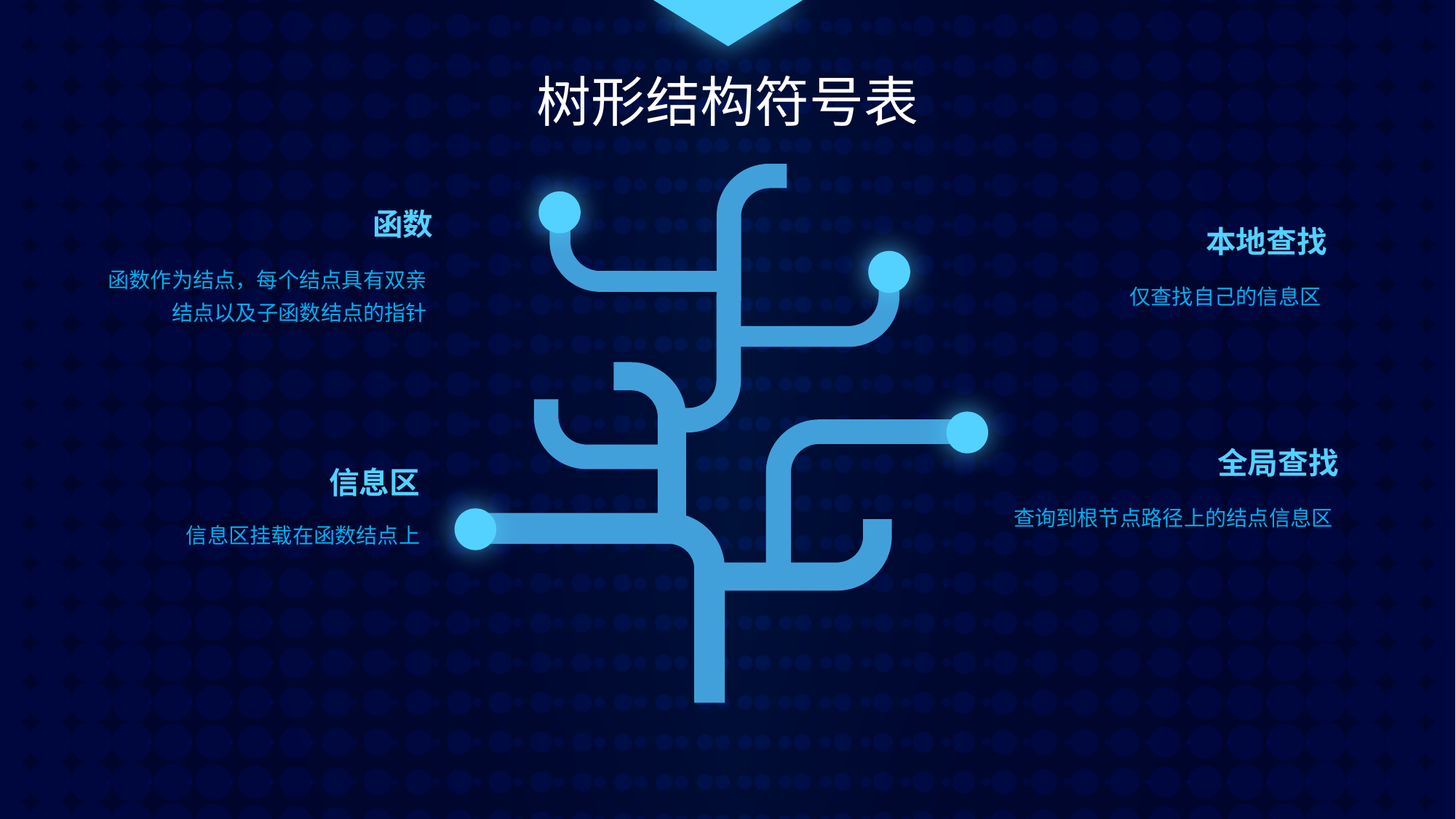

树形结构符号表

函数
函数作为结点，每个结点具有双亲结点以及子函数结点的指针
本地查找
仅查找自己的信息区
全局查找
查询到根节点路径上的结点信息区
信息区
信息区挂载在函数结点上